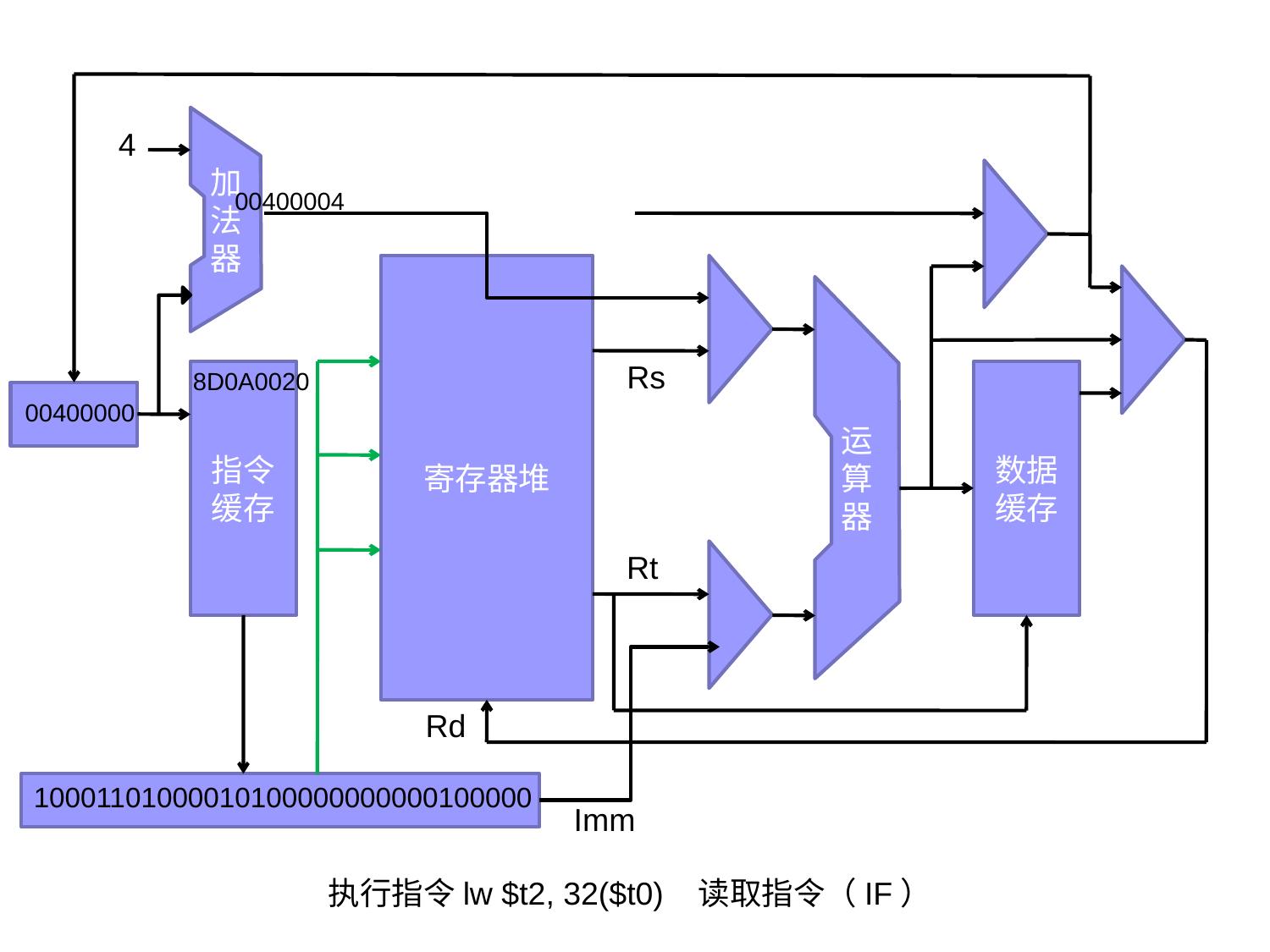

加法器
4
00400004

寄存器堆
运算器

Rs
8D0A0020
指令缓存
数据缓存

00400000
Rt

Rd

10001101000010100000000000100000
Imm
执行指令lw $t2, 32($t0)   读取指令（IF）